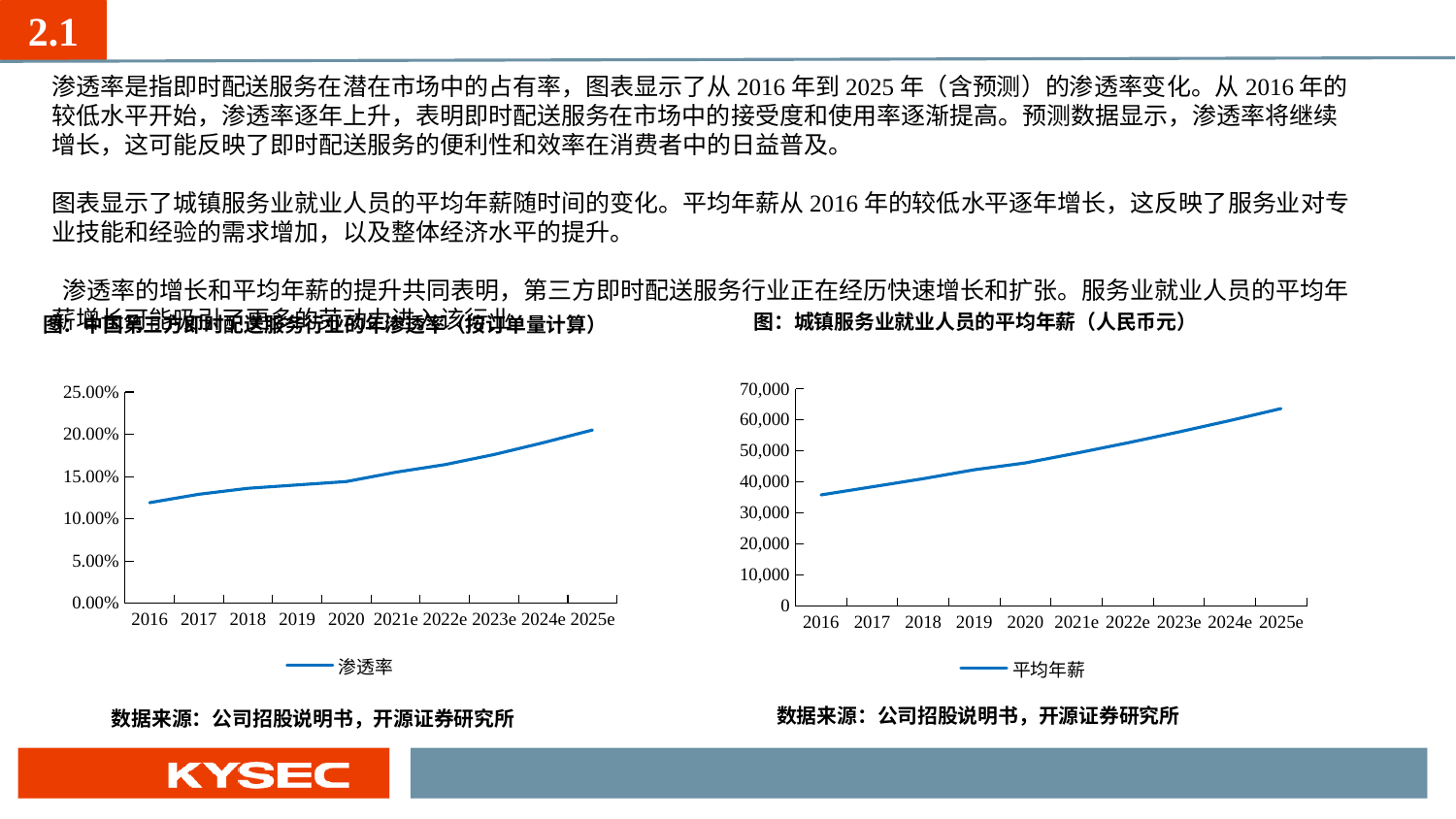

2.1
渗透率是指即时配送服务在潜在市场中的占有率，图表显示了从2016年到2025年（含预测）的渗透率变化。从2016年的较低水平开始，渗透率逐年上升，表明即时配送服务在市场中的接受度和使用率逐渐提高。预测数据显示，渗透率将继续增长，这可能反映了即时配送服务的便利性和效率在消费者中的日益普及。

图表显示了城镇服务业就业人员的平均年薪随时间的变化。平均年薪从2016年的较低水平逐年增长，这反映了服务业对专业技能和经验的需求增加，以及整体经济水平的提升。

 渗透率的增长和平均年薪的提升共同表明，第三方即时配送服务行业正在经历快速增长和扩张。服务业就业人员的平均年薪增长可能吸引了更多的劳动力进入该行业
图：城镇服务业就业人员的平均年薪（人民币元）
图：中国第三方即时配送服务行业的年渗透率（按订单量计算）

### Chart

| Category | 平均年薪 |
|---|---|
| 2016 | 35824.0 |
| 2017 | 38417.0 |
| 2018 | 41058.0 |
| 2019 | 43926.0 |
| 2020 | 46132.0 |
| 2021e | 49281.0 |
| 2022e | 52600.0 |
| 2023e | 56097.0 |
| 2024e | 59776.0 |
| 2025e | 63646.0 |

### Chart

| Category | 渗透率 |
|---|---|
| 2016 | 0.119 |
| 2017 | 0.129 |
| 2018 | 0.136 |
| 2019 | 0.14 |
| 2020 | 0.144 |
| 2021e | 0.155 |
| 2022e | 0.164 |
| 2023e | 0.176 |
| 2024e | 0.19 |
| 2025e | 0.205 |
数据来源：公司招股说明书，开源证券研究所
数据来源：公司招股说明书，开源证券研究所